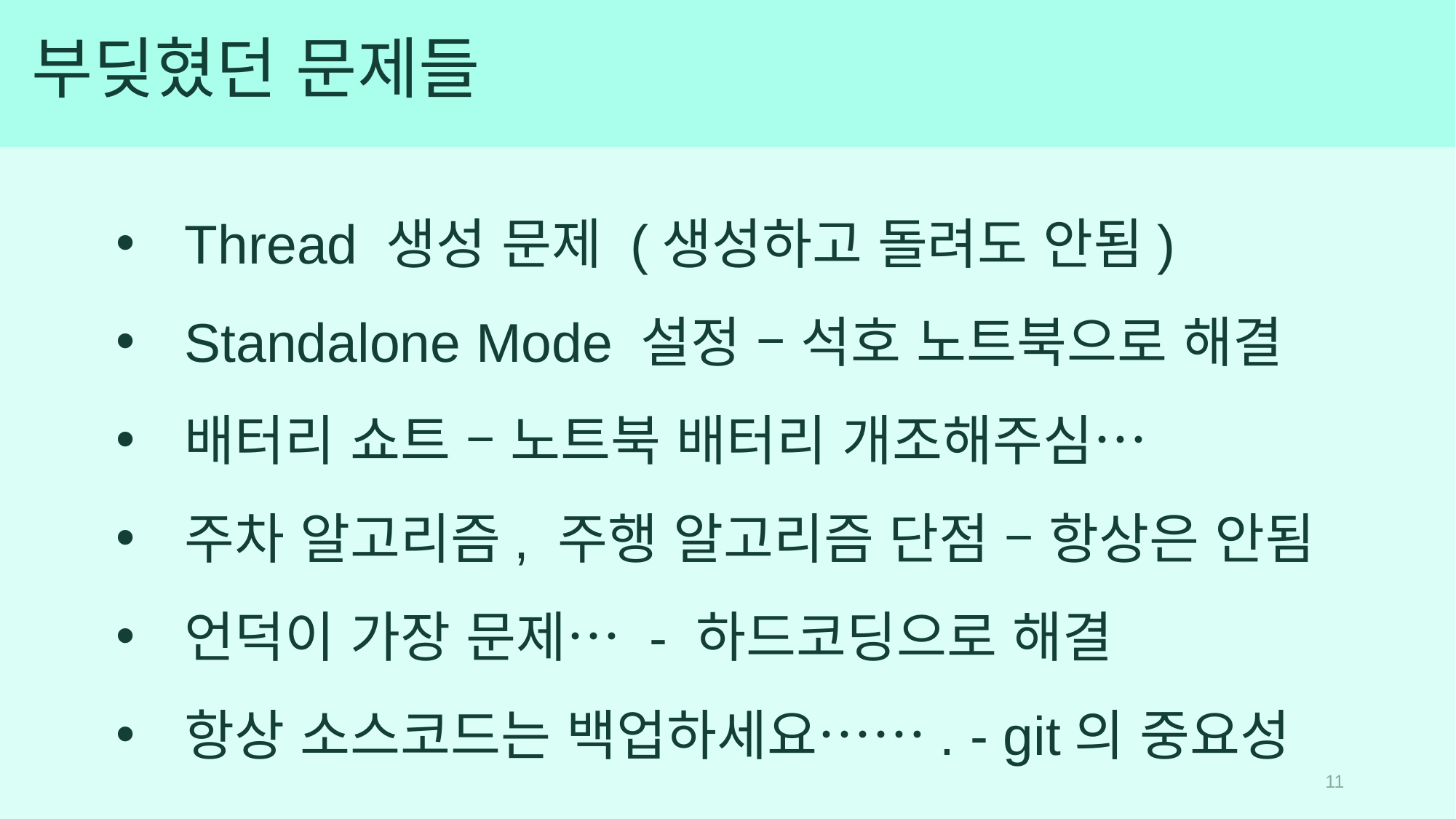

# 부딪혔던 문제들
Thread 생성 문제 (생성하고 돌려도 안됨)
Standalone Mode 설정 – 석호 노트북으로 해결
배터리 쇼트 – 노트북 배터리 개조해주심…
주차 알고리즘, 주행 알고리즘 단점 – 항상은 안됨
언덕이 가장 문제… - 하드코딩으로 해결
항상 소스코드는 백업하세요……. - git의 중요성
11